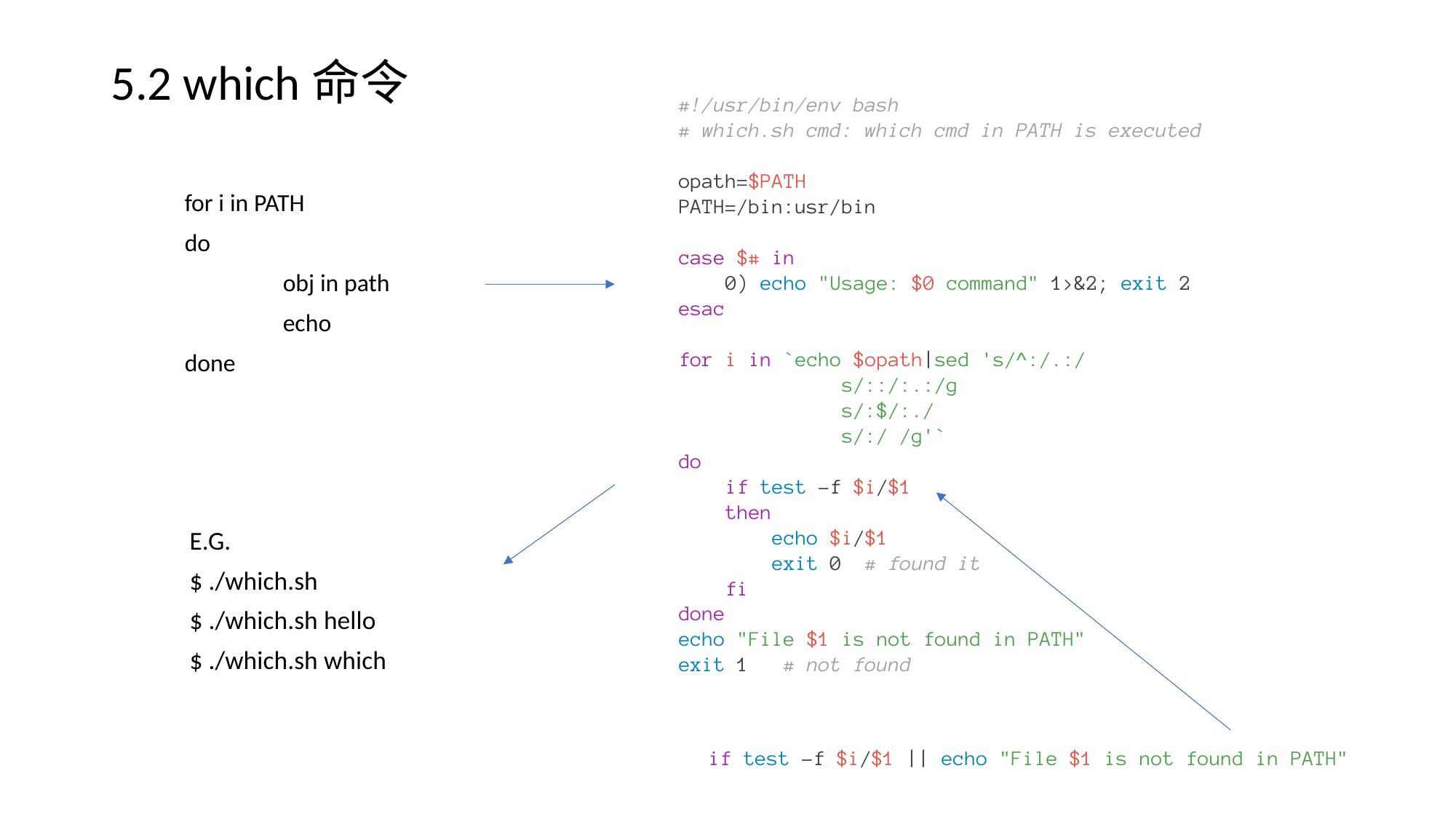

# 5.2 which命令
#!/usr/bin/env bash
# which.sh cmd: which cmd in PATH is executed
opath=$PATH
PATH=/bin:usr/bin
case $# in
    0) echo "Usage: $0 command" 1>&2; exit 2
esac
for i in `echo $opath|sed 's/^:/.:/
              s/::/:.:/g
              s/:$/:./
              s/:/ /g'`
do
    if test -f $i/$1
    then
        echo $i/$1
        exit 0  # found it
    fi
done
echo "File $1 is not found in PATH"
exit 1   # not found
for i in PATH
do
	obj in path
	echo
done
E.G.
$ ./which.sh
$ ./which.sh hello
$ ./which.sh which
if test -f $i/$1 || echo "File $1 is not found in PATH"